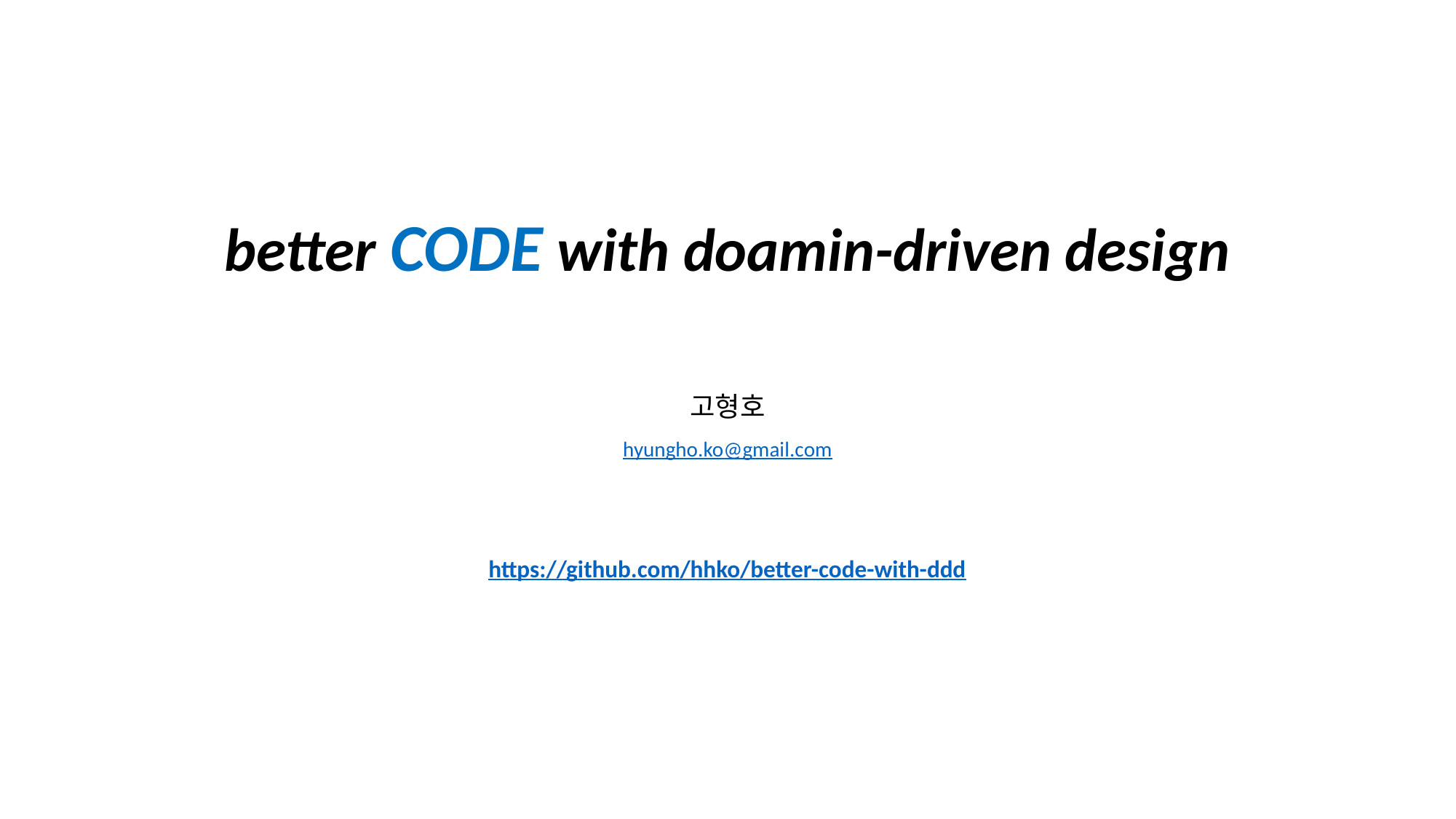

better CODE with doamin-driven design
고형호
hyungho.ko@gmail.com
https://github.com/hhko/better-code-with-ddd